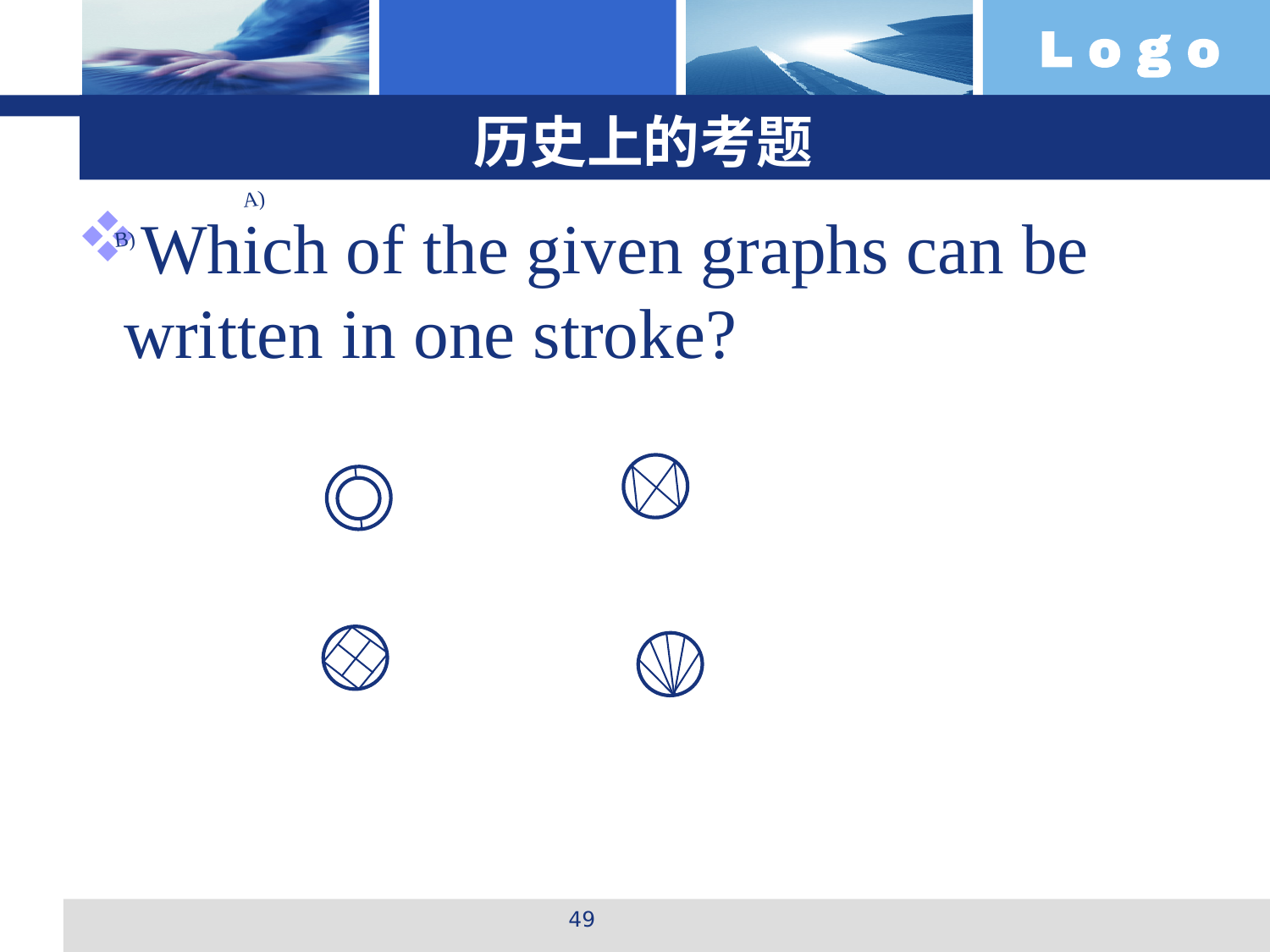

# 历史上的考题
	 A)  								B)

Which of the given graphs can be written in one stroke?

49
49